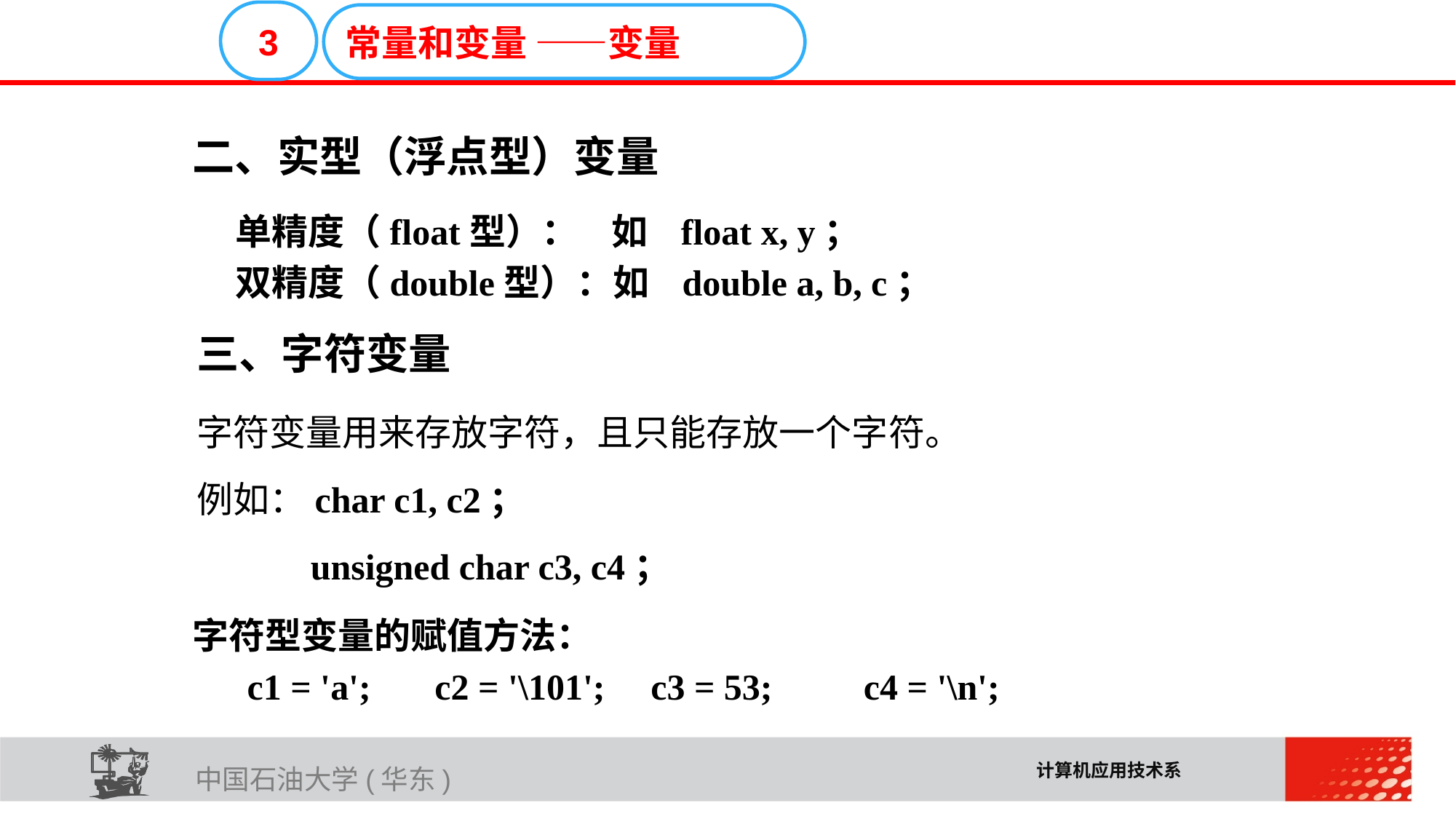

E6636B02012BD195C019CE06C16E30F4C33D02E32711A616D0819A1A3DEC08F98FFCE503BC41BA966B45D6F0472B73A72FC0F2BE2AA537FE6A04217657FCC2FDBF2DB6715F2B3FB871C24A61410
3
常量和变量 ——变量
二、实型（浮点型）变量
单精度（float型）：    如   float x, y；
双精度（double型）：如   double a, b, c；
三、字符变量
字符变量用来存放字符，且只能存放一个字符。
例如：char c1, c2；
        unsigned char c3, c4；
字符型变量的赋值方法：
      c1 = 'a';       c2 = '\101';     c3 = 53;          c4 = '\n';
23